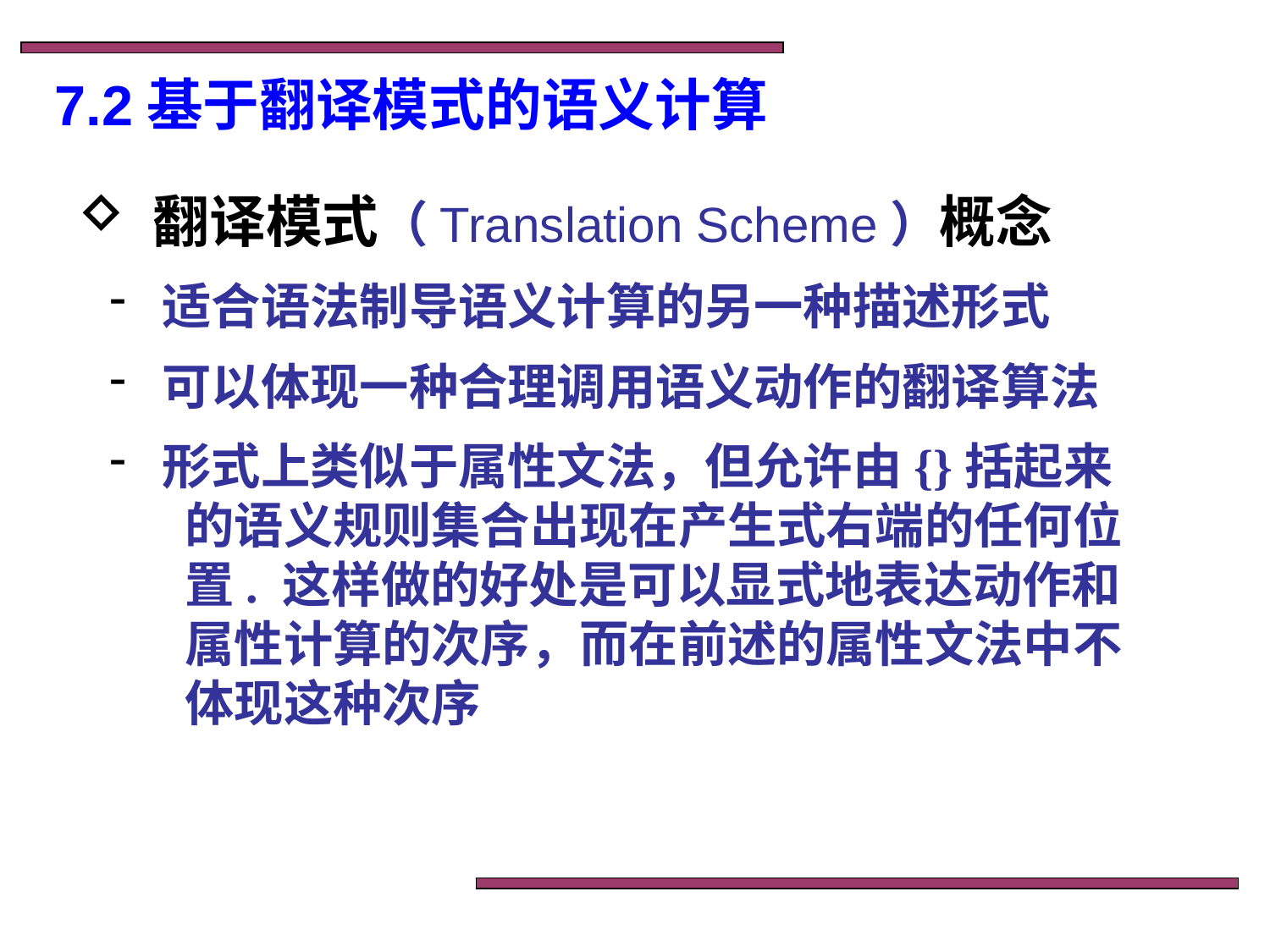

7.2基于翻译模式的语义计算
 翻译模式（Translation Scheme）概念

 适合语法制导语义计算的另一种描述形式

 可以体现一种合理调用语义动作的翻译算法

 形式上类似于属性文法，但允许由{}括起来
   的语义规则集合出现在产生式右端的任何位
   置. 这样做的好处是可以显式地表达动作和
   属性计算的次序，而在前述的属性文法中不
   体现这种次序